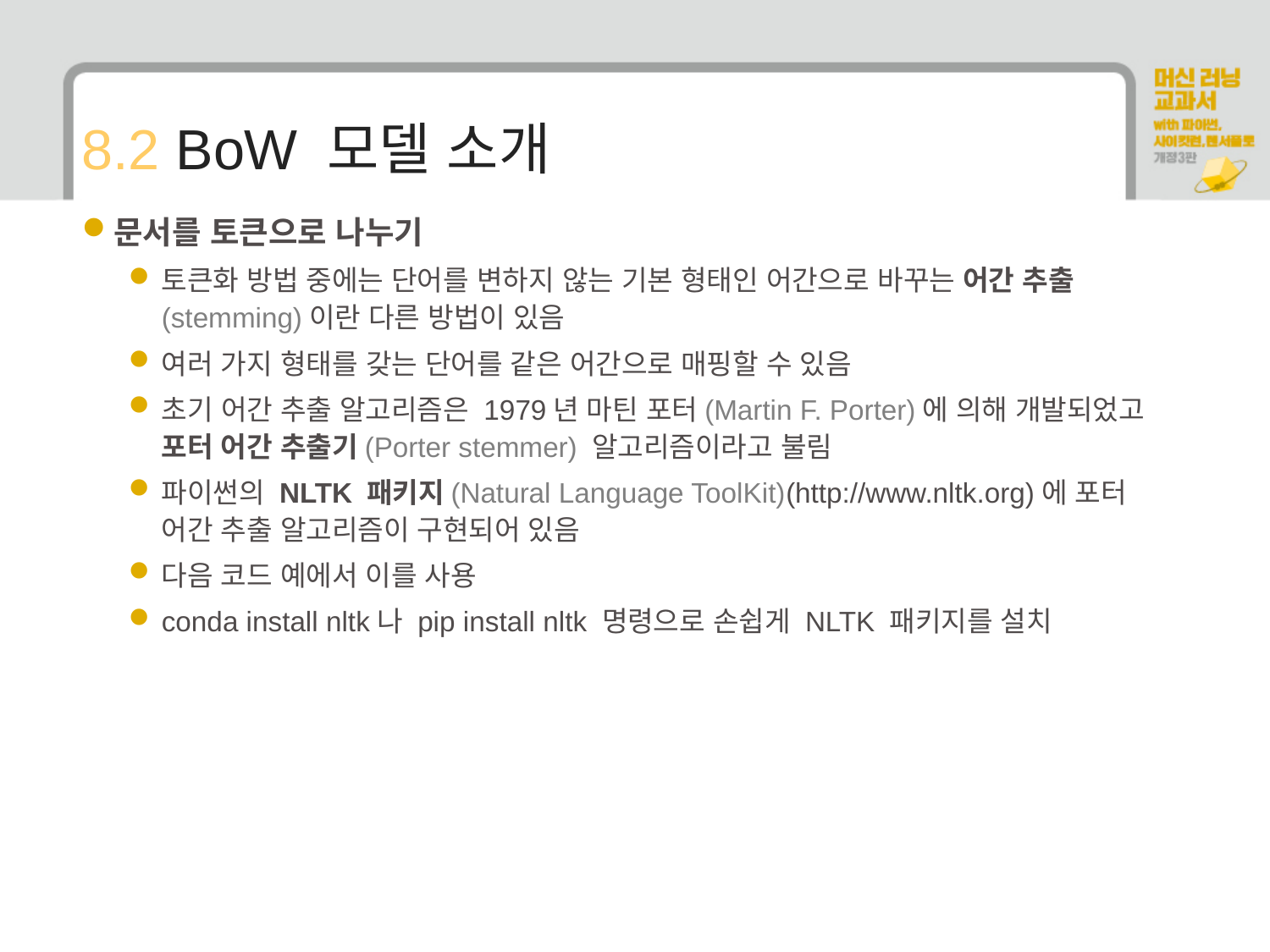

# 8.2 BoW 모델 소개
문서를 토큰으로 나누기
토큰화 방법 중에는 단어를 변하지 않는 기본 형태인 어간으로 바꾸는 어간 추출(stemming)이란 다른 방법이 있음
여러 가지 형태를 갖는 단어를 같은 어간으로 매핑할 수 있음
초기 어간 추출 알고리즘은 1979년 마틴 포터(Martin F. Porter)에 의해 개발되었고 포터 어간 추출기(Porter stemmer) 알고리즘이라고 불림
파이썬의 NLTK 패키지(Natural Language ToolKit)(http://www.nltk.org)에 포터 어간 추출 알고리즘이 구현되어 있음
다음 코드 예에서 이를 사용
conda install nltk나 pip install nltk 명령으로 손쉽게 NLTK 패키지를 설치